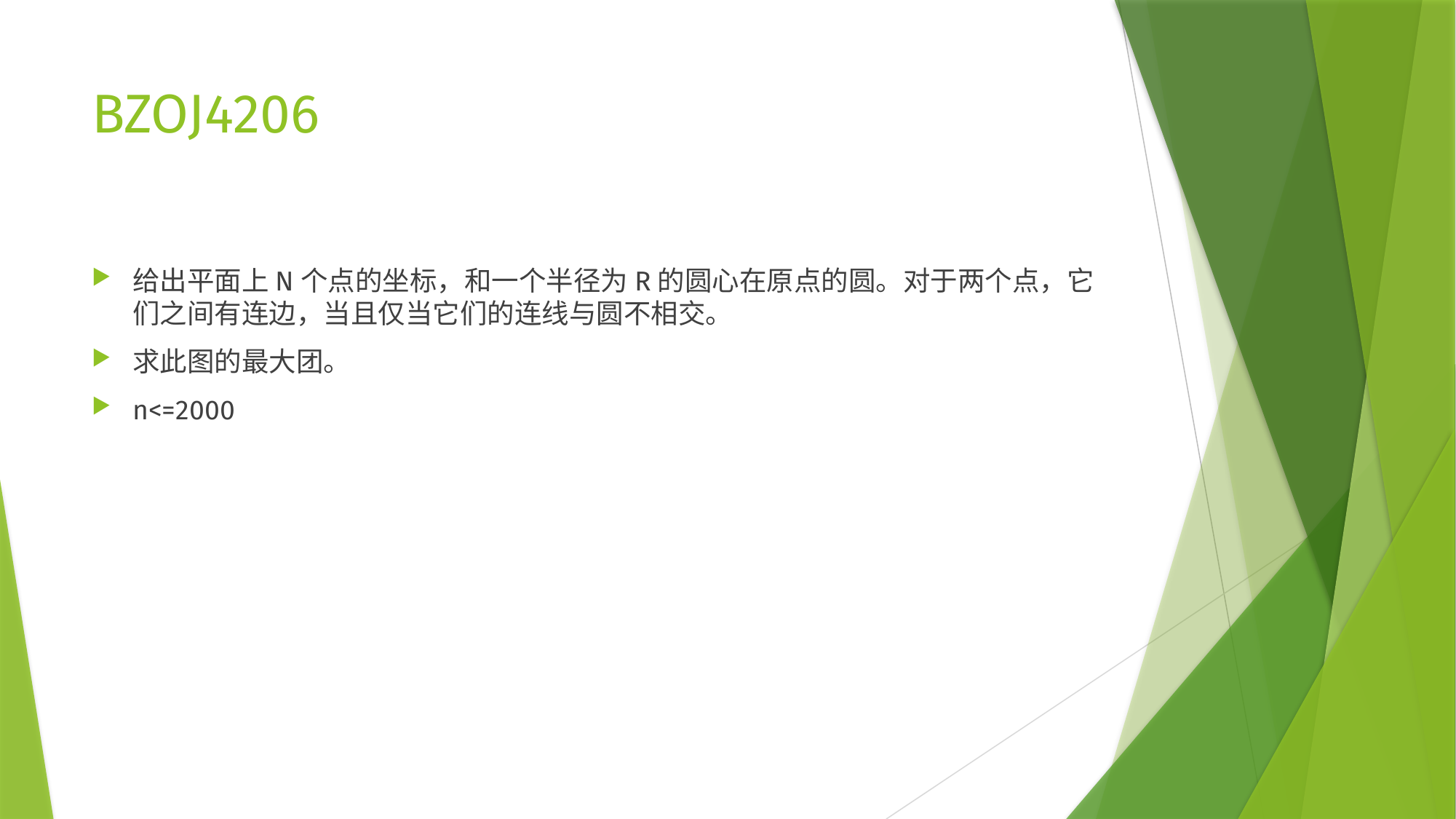

# BZOJ4206
给出平面上N个点的坐标，和一个半径为R的圆心在原点的圆。对于两个点，它们之间有连边，当且仅当它们的连线与圆不相交。
求此图的最大团。
n<=2000